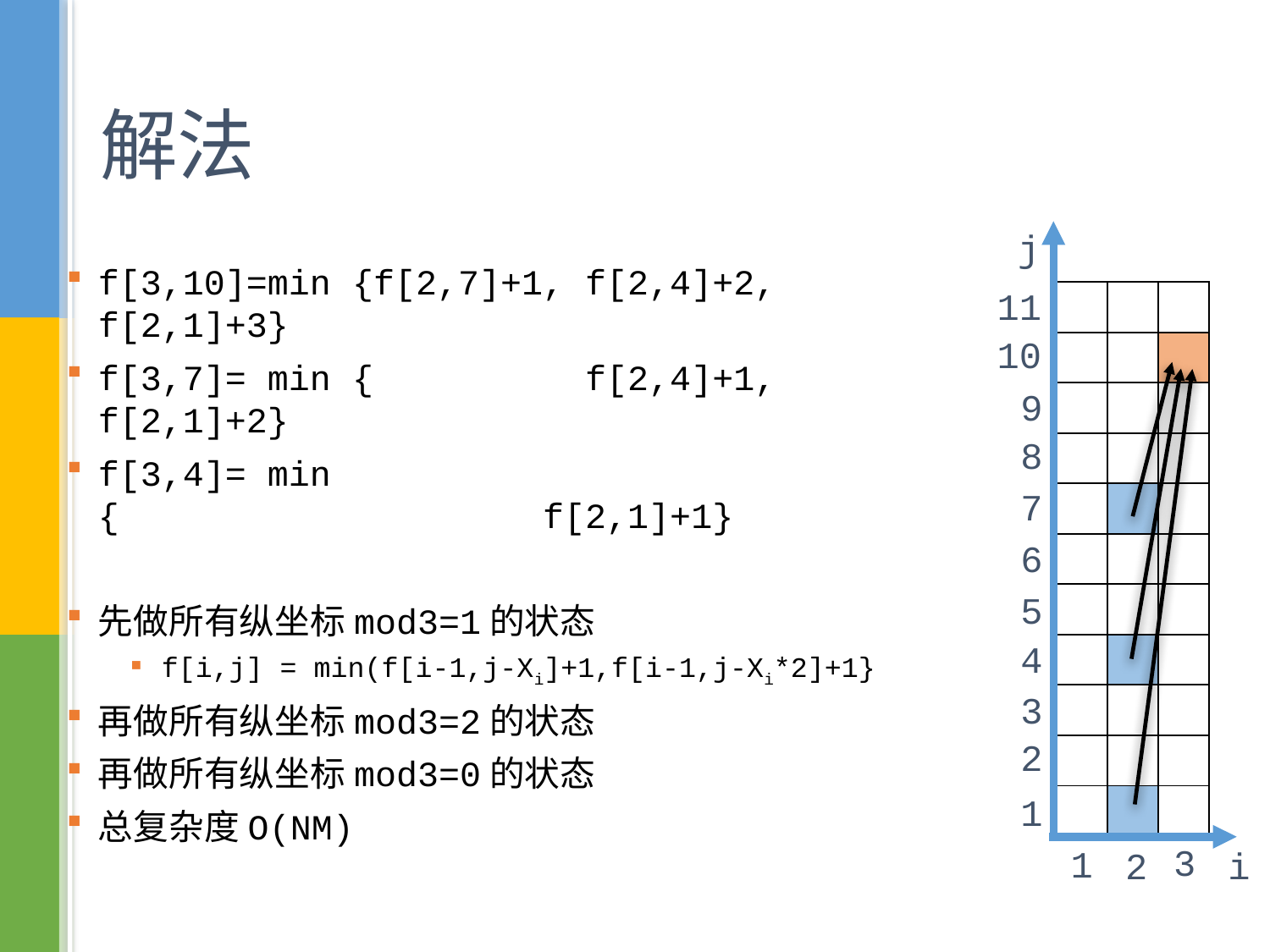

# 解法
j
f[3,10]=min {f[2,7]+1, f[2,4]+2, f[2,1]+3}
f[3,7]= min {          f[2,4]+1, f[2,1]+2}
f[3,4]= min {                    f[2,1]+1}

先做所有纵坐标mod3=1的状态
f[i,j] = min(f[i-1,j-Xi]+1,f[i-1,j-Xi*2]+1}
再做所有纵坐标mod3=2的状态
再做所有纵坐标mod3=0的状态
总复杂度O(NM)
11
|  |  |  |
| --- | --- | --- |
|  |  |  |
|  |  |  |
|  |  |  |
|  |  |  |
|  |  |  |
|  |  |  |
|  |  |  |
|  |  |  |
|  |  |  |
|  |  |  |
10
9
8
7
6
5
4
3
2
1
3
1
2
i